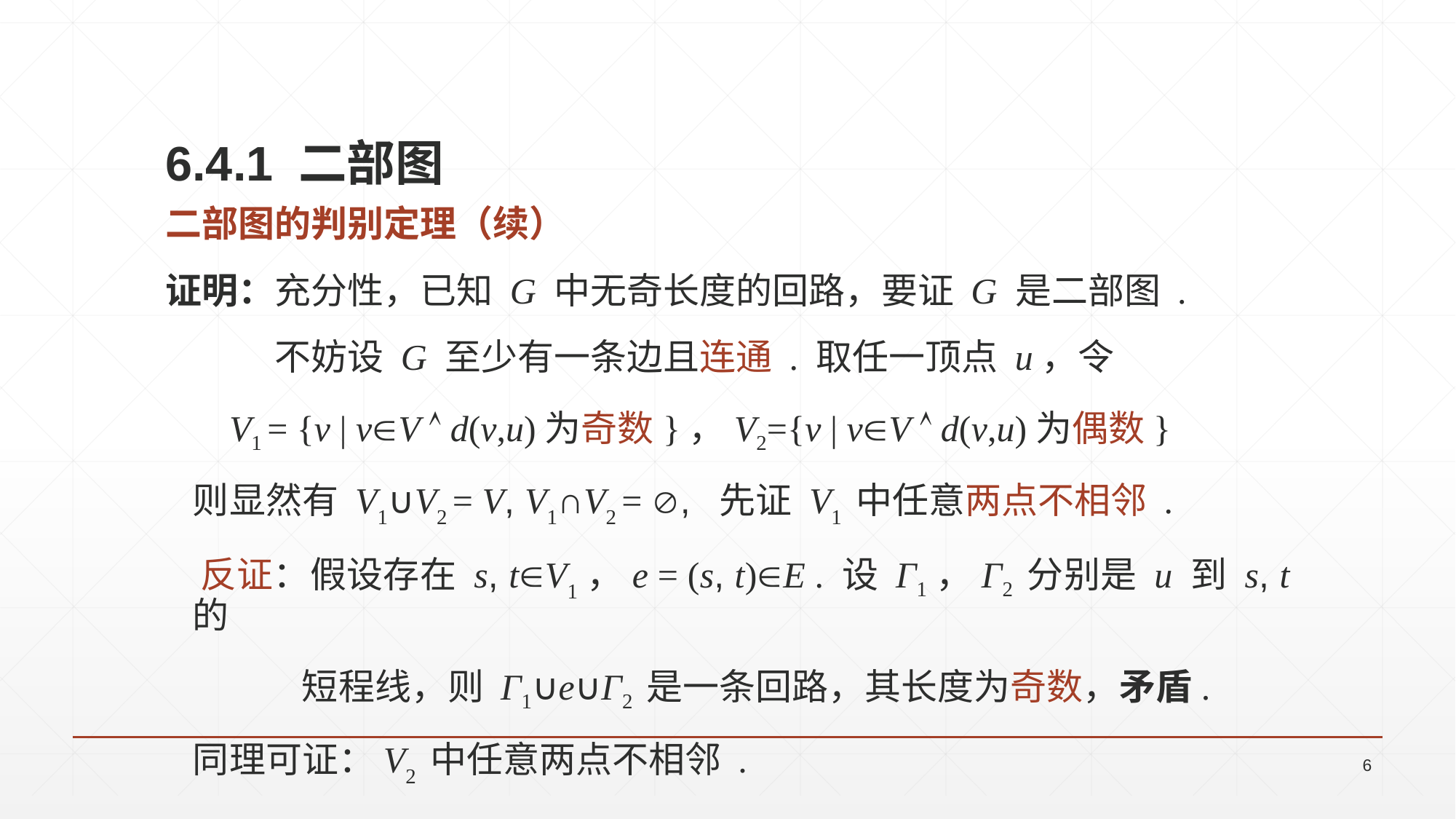

6.4.1 二部图
二部图的判别定理（续）
证明：充分性，已知 G 中无奇长度的回路，要证 G 是二部图 .
	不妨设 G 至少有一条边且连通 . 取任一顶点 u，令
       V1 = {v | v∈V ∧ d(v,u)为奇数}，V2={v | v∈V ∧ d(v,u)为偶数}
	则显然有 V1∪V2 = V, V1∩V2 = ∅,  先证 V1 中任意两点不相邻 .
   反证：假设存在 s, t∈V1，e = (s, t)∈E . 设 Γ1，Γ2 分别是 u 到 s, t 的
		短程线，则 Γ1∪e∪Γ2 是一条回路，其长度为奇数，矛盾.
	同理可证：V2 中任意两点不相邻 .
6